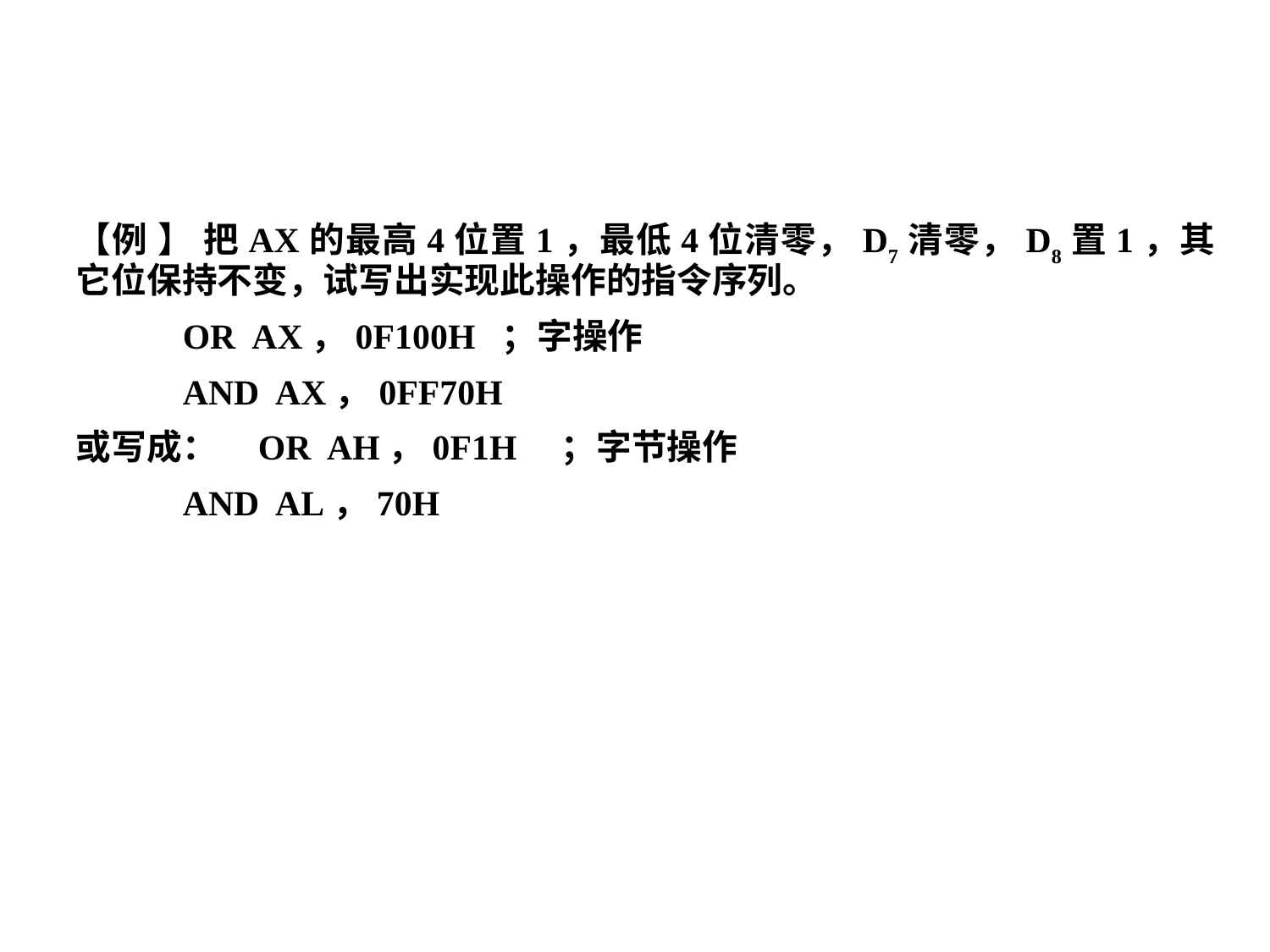

#
【例 】 把AX的最高4位置1，最低4位清零，D7清零，D8置1，其它位保持不变，试写出实现此操作的指令序列。
            OR  AX，0F100H  ；字操作
            AND  AX，0FF70H
或写成：    OR  AH，0F1H    ；字节操作
            AND  AL，70H